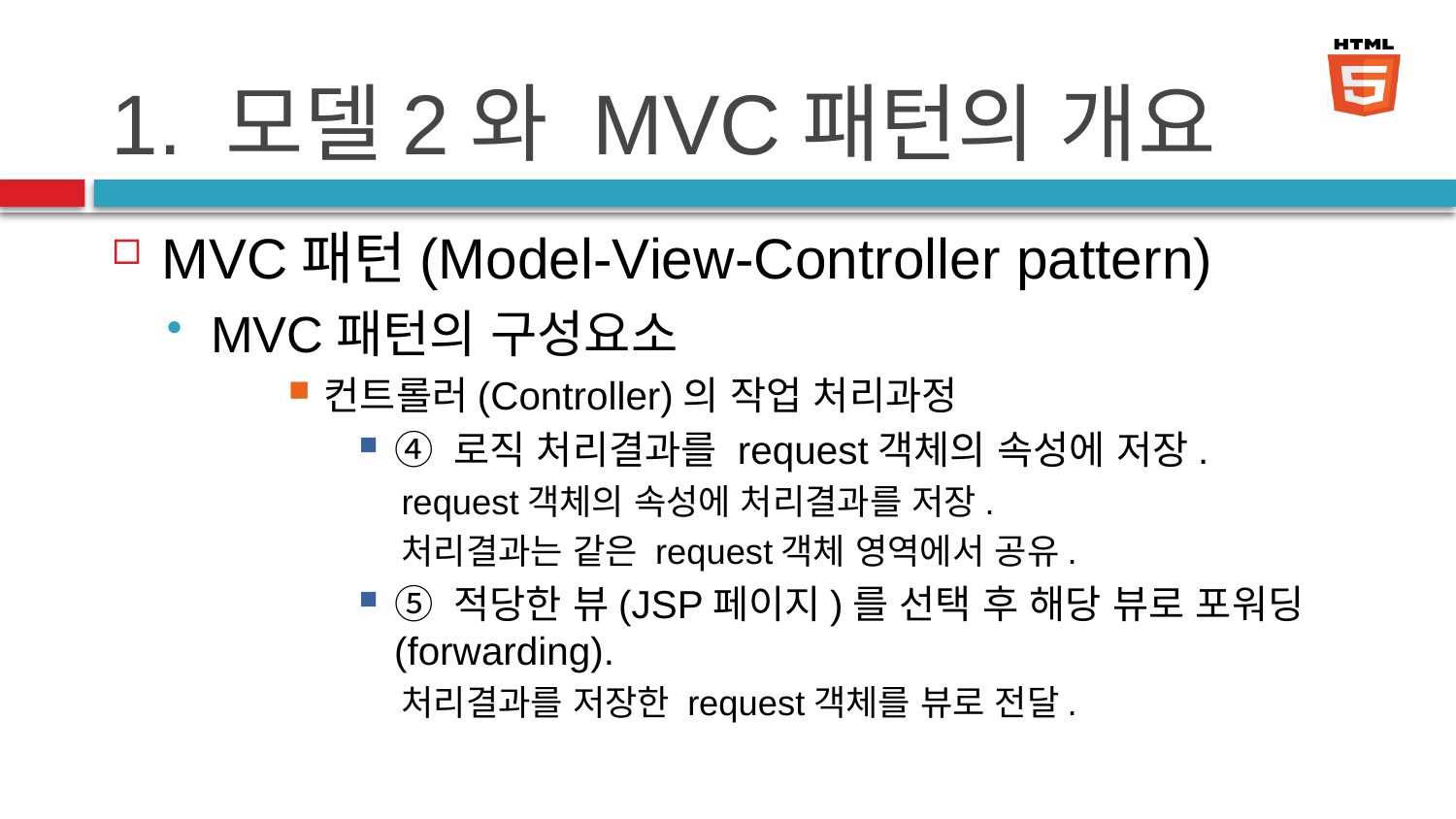

# 1. 모델2와 MVC패턴의 개요
MVC패턴(Model-View-Controller pattern)
MVC패턴의 구성요소
컨트롤러(Controller)의 작업 처리과정
④ 로직 처리결과를 request객체의 속성에 저장.
request객체의 속성에 처리결과를 저장.
처리결과는 같은 request객체 영역에서 공유.
⑤ 적당한 뷰(JSP페이지)를 선택 후 해당 뷰로 포워딩(forwarding).
처리결과를 저장한 request객체를 뷰로 전달.